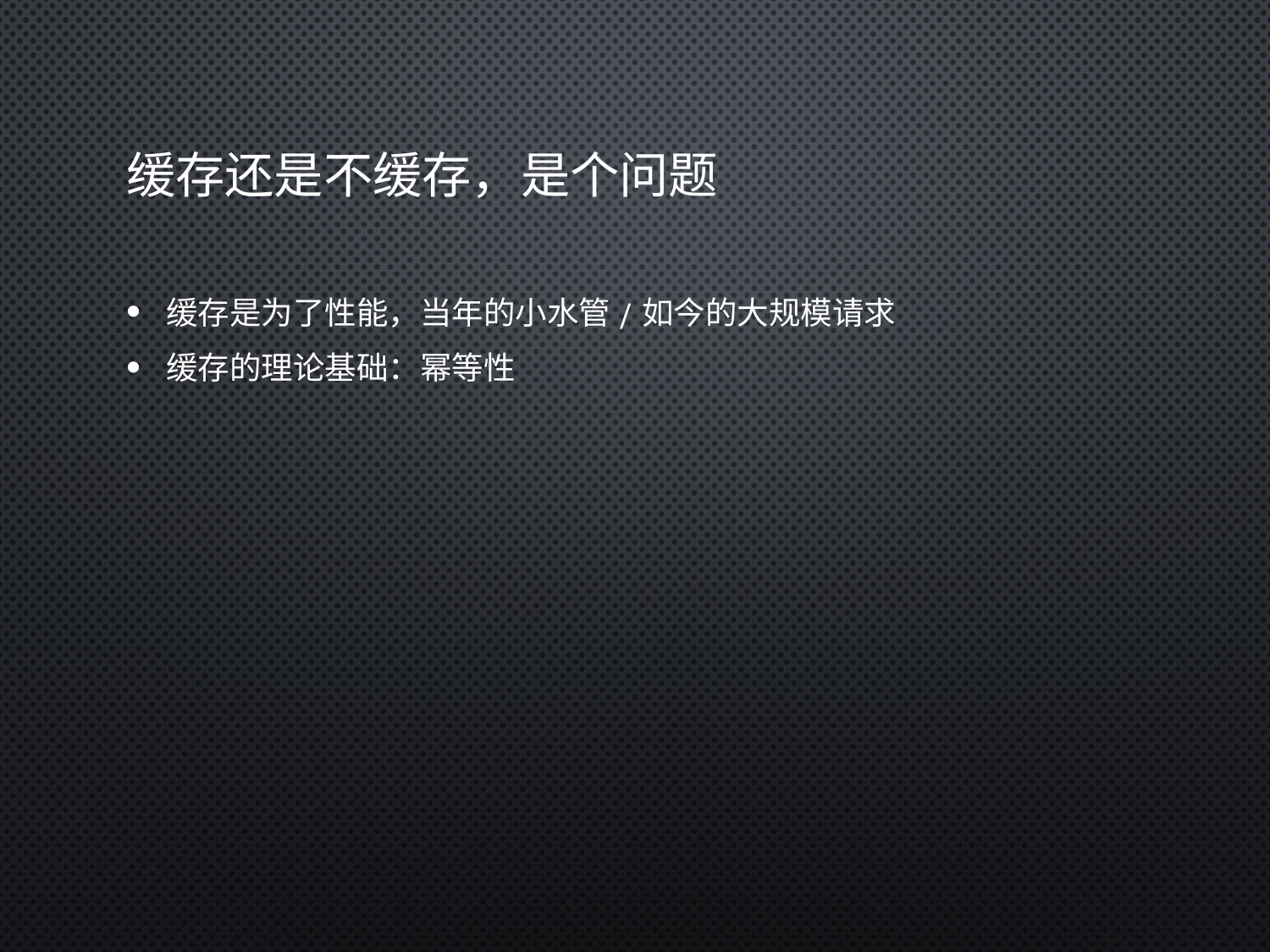

# 缓存还是不缓存，是个问题
缓存是为了性能，当年的小水管/如今的大规模请求
缓存的理论基础：幂等性